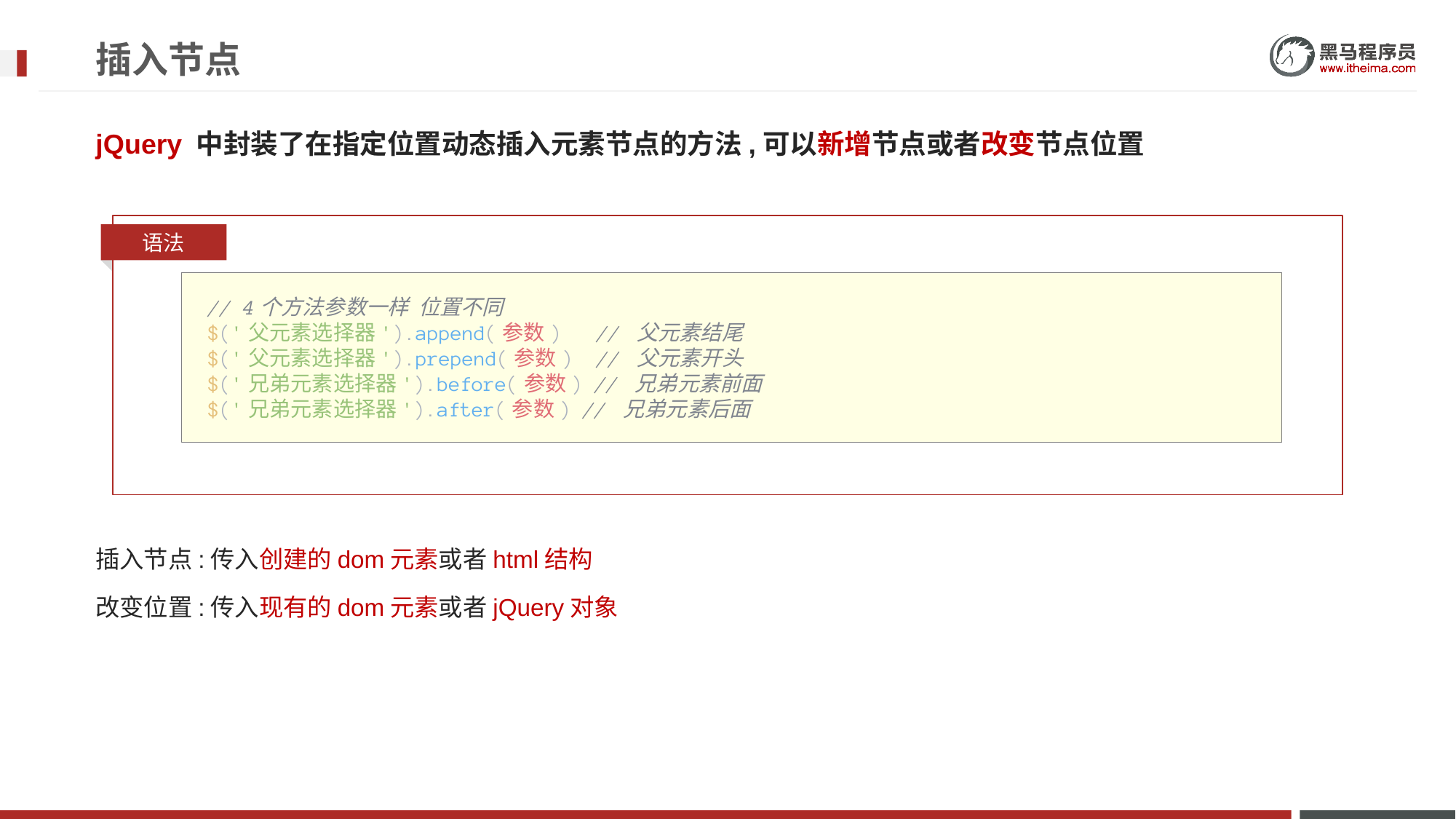

# 插入节点
jQuery 中封装了在指定位置动态插入元素节点的方法,可以新增节点或者改变节点位置

语法

    // 4个方法参数一样  位置不同
    $('父元素选择器').append(参数)   // 父元素结尾
    $('父元素选择器').prepend(参数)  // 父元素开头
    $('兄弟元素选择器').before(参数) // 兄弟元素前面
    $('兄弟元素选择器').after(参数) // 兄弟元素后面
插入节点:传入创建的dom元素或者html结构
改变位置:传入现有的dom元素或者jQuery对象